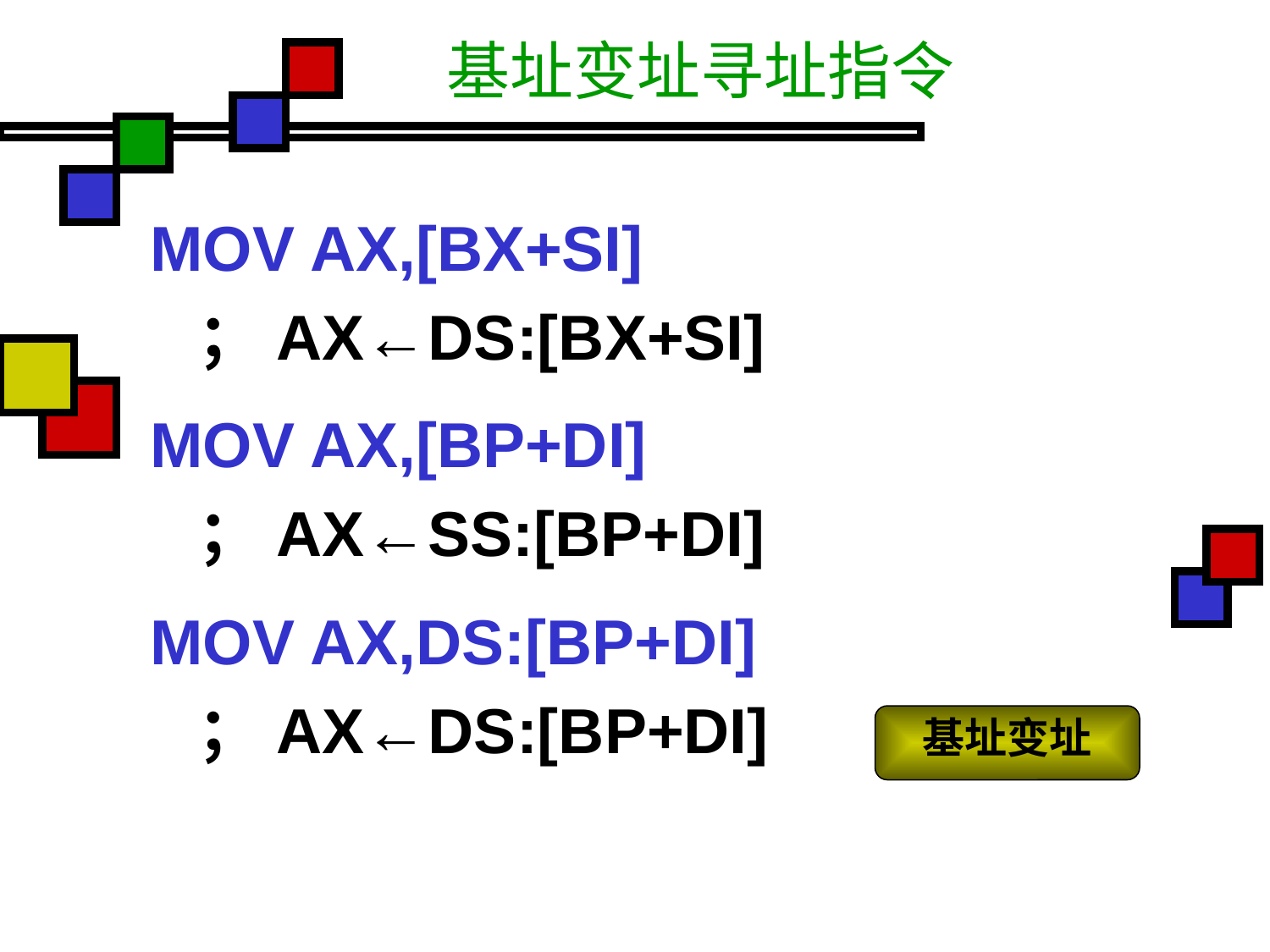

# 基址变址寻址指令
MOV AX,[BX+SI]
	；AX←DS:[BX+SI]
MOV AX,[BP+DI]
	；AX←SS:[BP+DI]
MOV AX,DS:[BP+DI]
	；AX←DS:[BP+DI]
基址变址